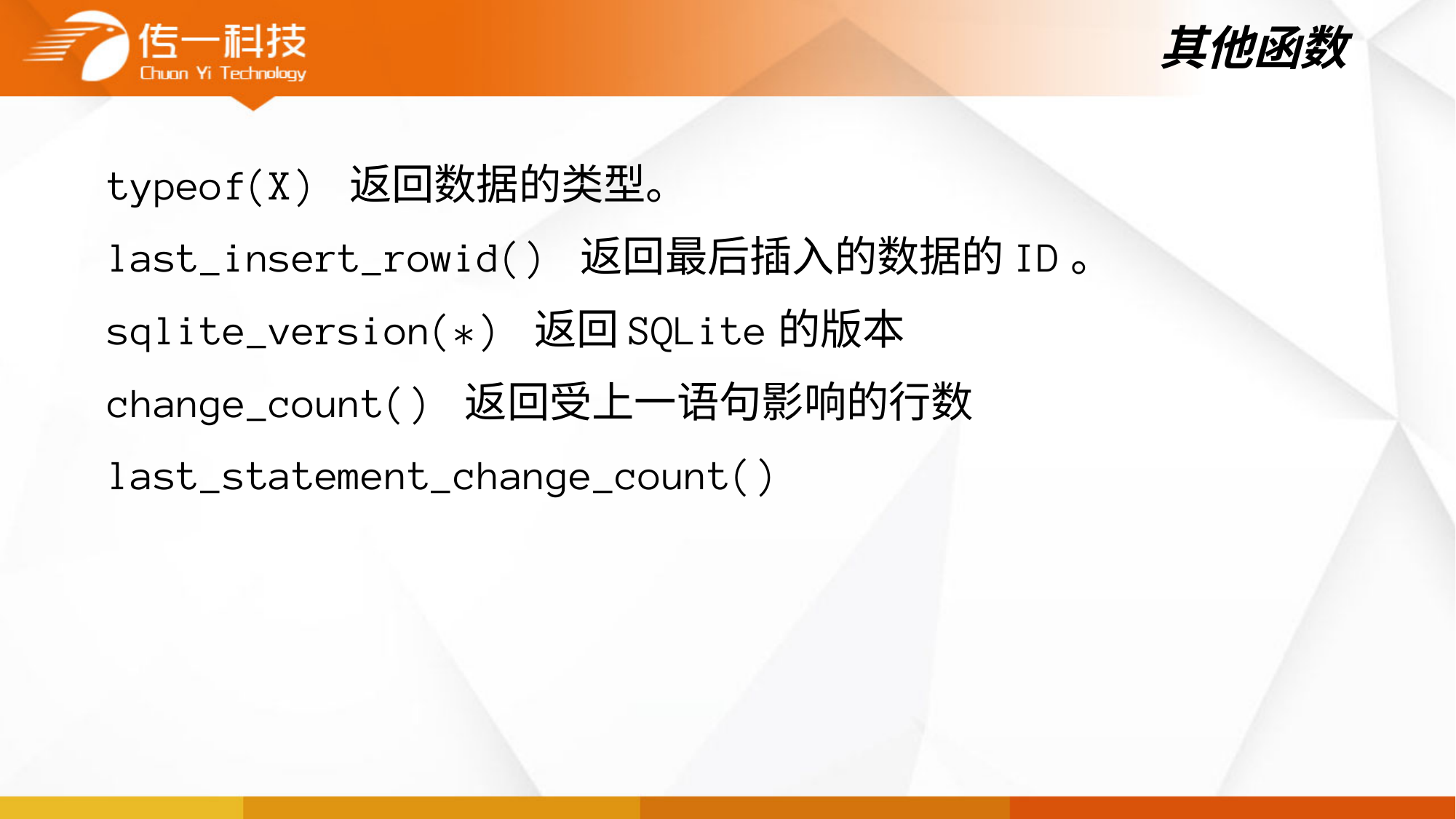

# 其他函数
typeof(X) 返回数据的类型。
last_insert_rowid() 返回最后插入的数据的ID。
sqlite_version(*) 返回SQLite的版本
change_count() 返回受上一语句影响的行数
last_statement_change_count()